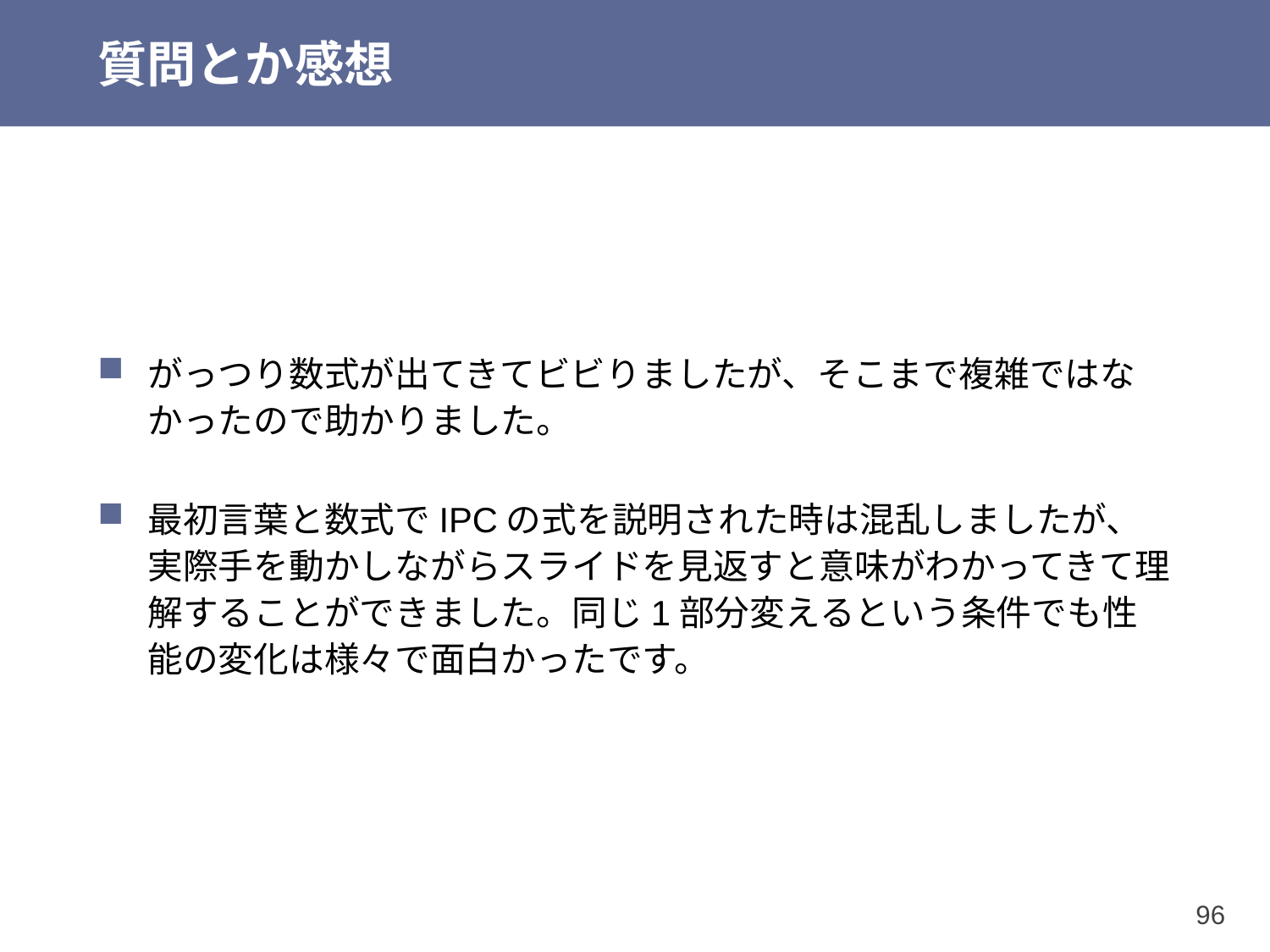

# 質問とか感想
がっつり数式が出てきてビビりましたが、そこまで複雑ではなかったので助かりました。
最初言葉と数式でIPCの式を説明された時は混乱しましたが、実際手を動かしながらスライドを見返すと意味がわかってきて理解することができました。同じ1部分変えるという条件でも性能の変化は様々で面白かったです。